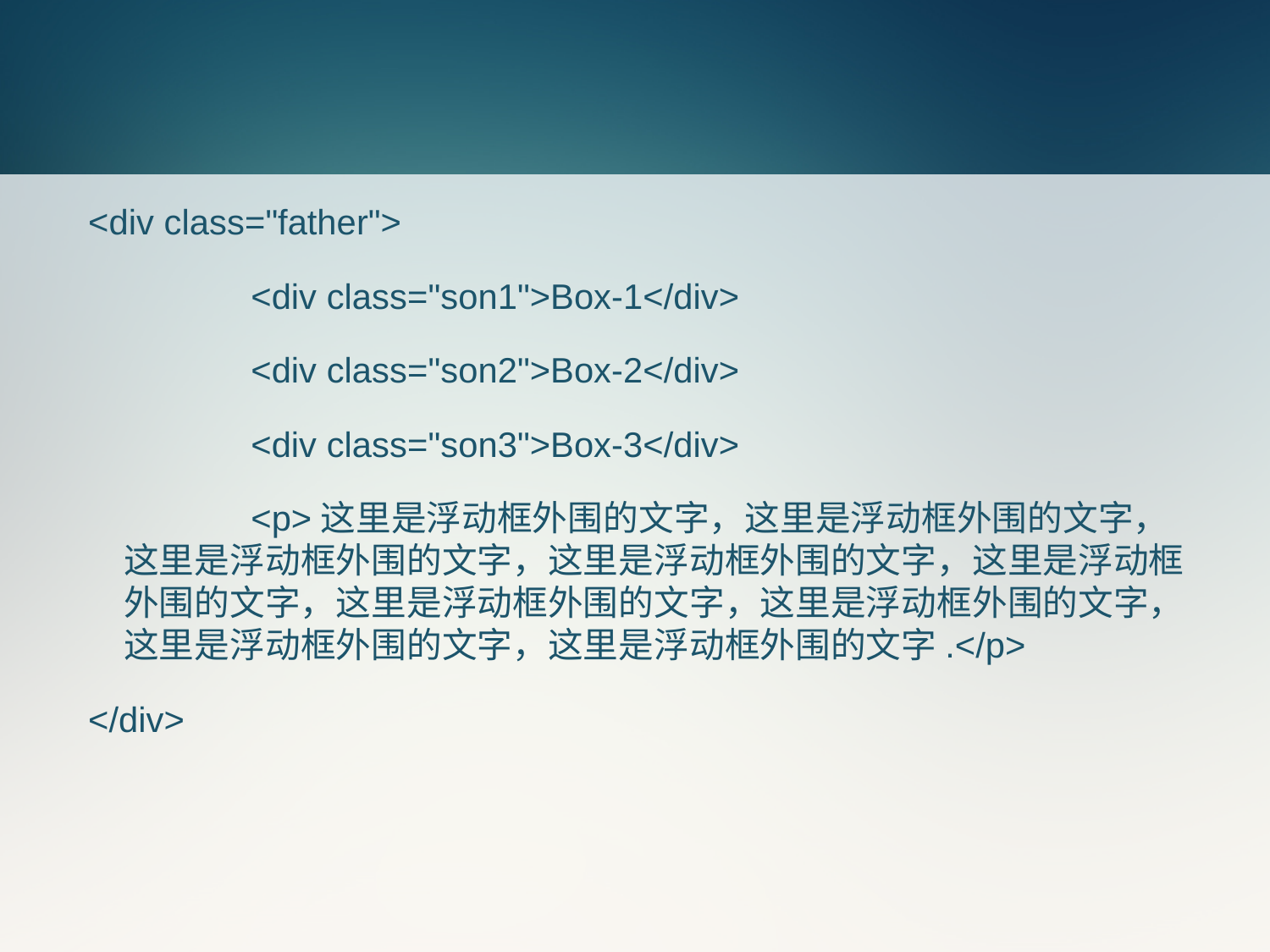

<div class="father">
		<div class="son1">Box-1</div>
		<div class="son2">Box-2</div>
		<div class="son3">Box-3</div>
		<p>这里是浮动框外围的文字，这里是浮动框外围的文字，这里是浮动框外围的文字，这里是浮动框外围的文字，这里是浮动框外围的文字，这里是浮动框外围的文字，这里是浮动框外围的文字，这里是浮动框外围的文字，这里是浮动框外围的文字.</p>
</div>